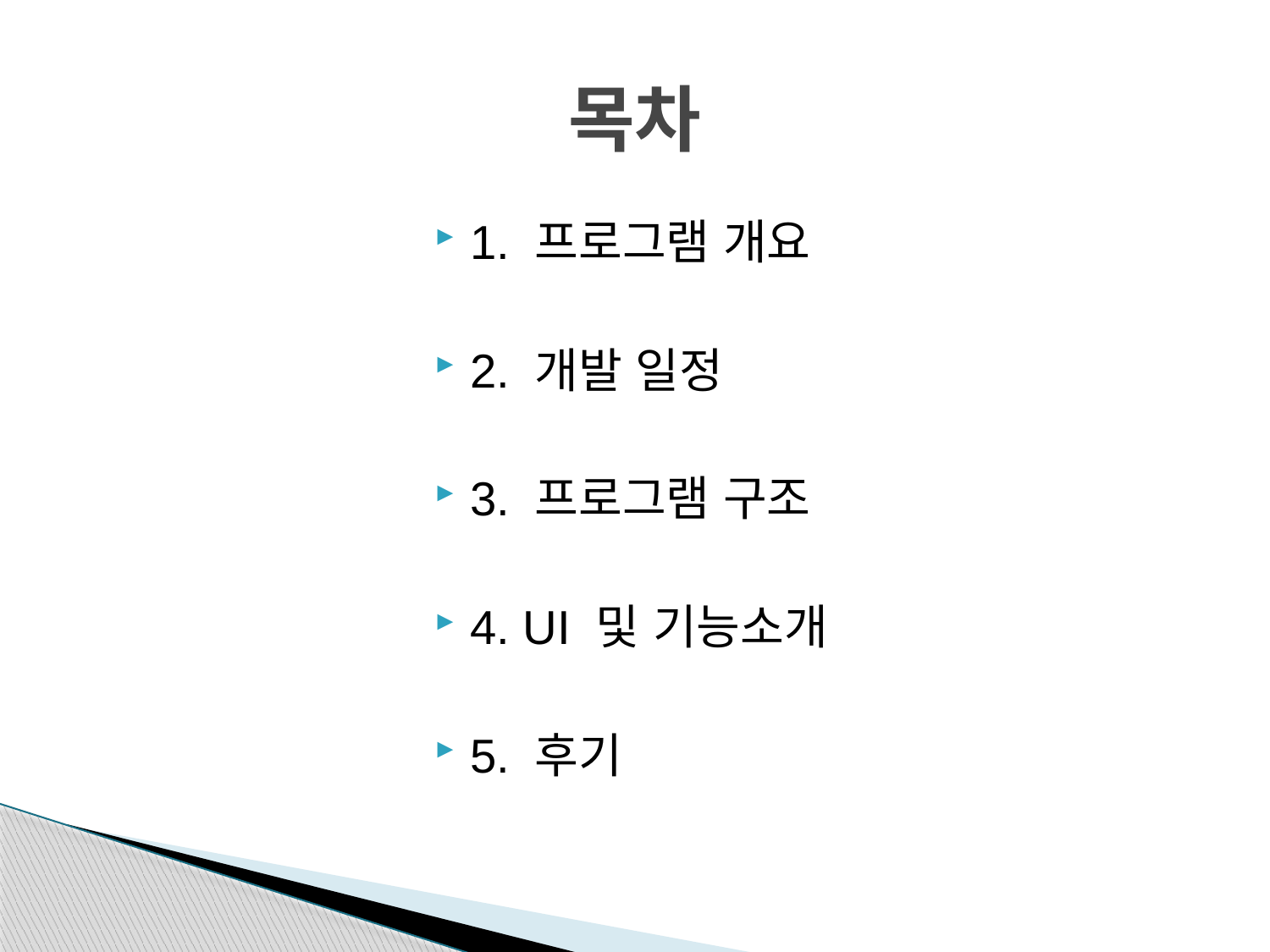

# 목차
1. 프로그램 개요

2. 개발 일정

3. 프로그램 구조

4. UI 및 기능소개

5. 후기